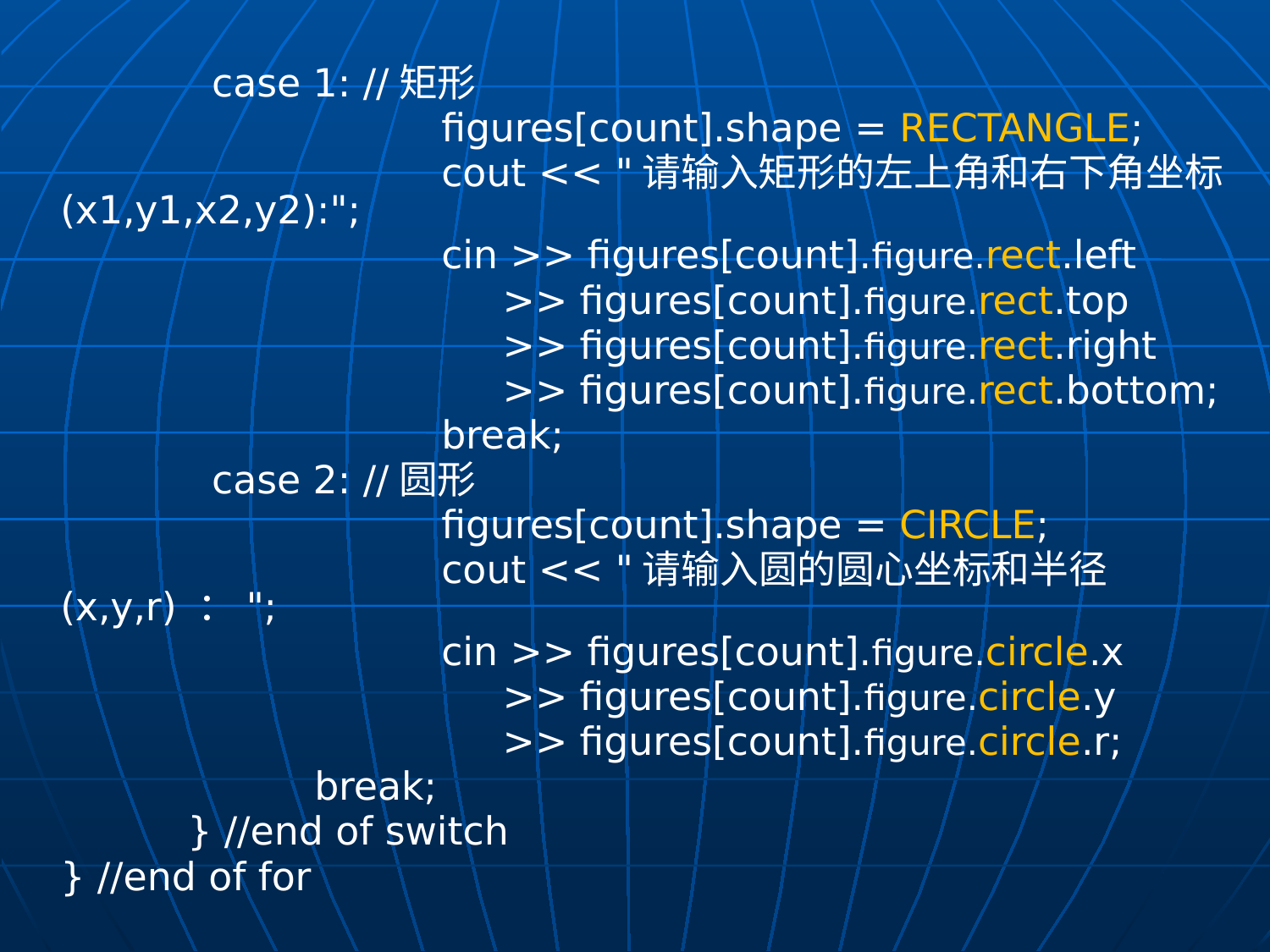

case 1: //矩形
				figures[count].shape = RECTANGLE;
				cout << "请输入矩形的左上角和右下角坐标(x1,y1,x2,y2):";
				cin >> figures[count].figure.rect.left
				     >> figures[count].figure.rect.top
				     >> figures[count].figure.rect.right
				     >> figures[count].figure.rect.bottom;
				break;
 		  case 2: //圆形
				figures[count].shape = CIRCLE;
				cout << "请输入圆的圆心坐标和半径 (x,y,r) ：";
				cin >> figures[count].figure.circle.x
				     >> figures[count].figure.circle.y
				     >> figures[count].figure.circle.r;
  	 		break;
	 	} //end of switch
	} //end of for